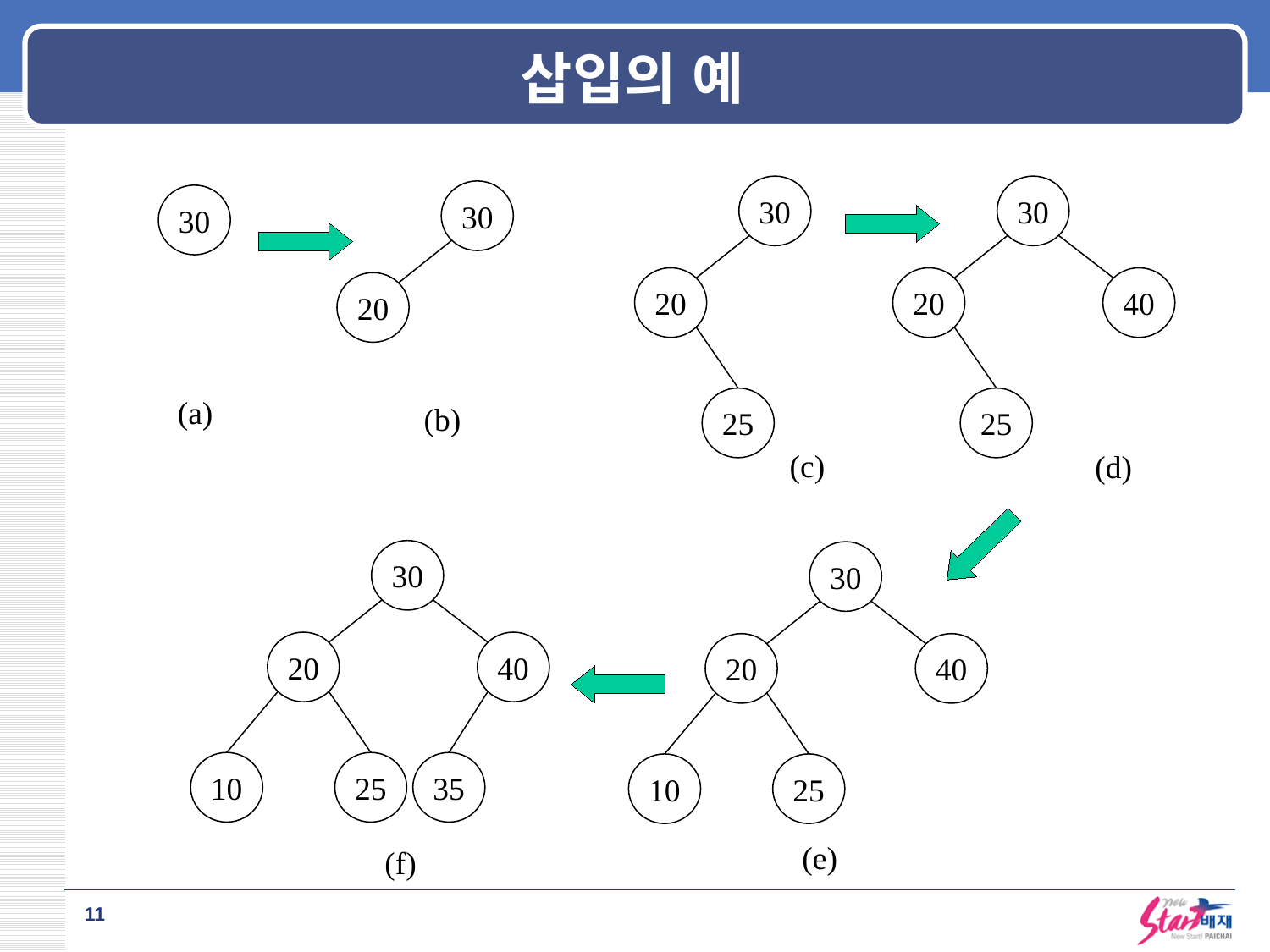

# 삽입의 예
30
30
30
30

20
20
40
20
(a)
25
25
(b)
(c)
(d)

30
30
20
40
20
40

10
25
35
10
25
(e)
(f)
11